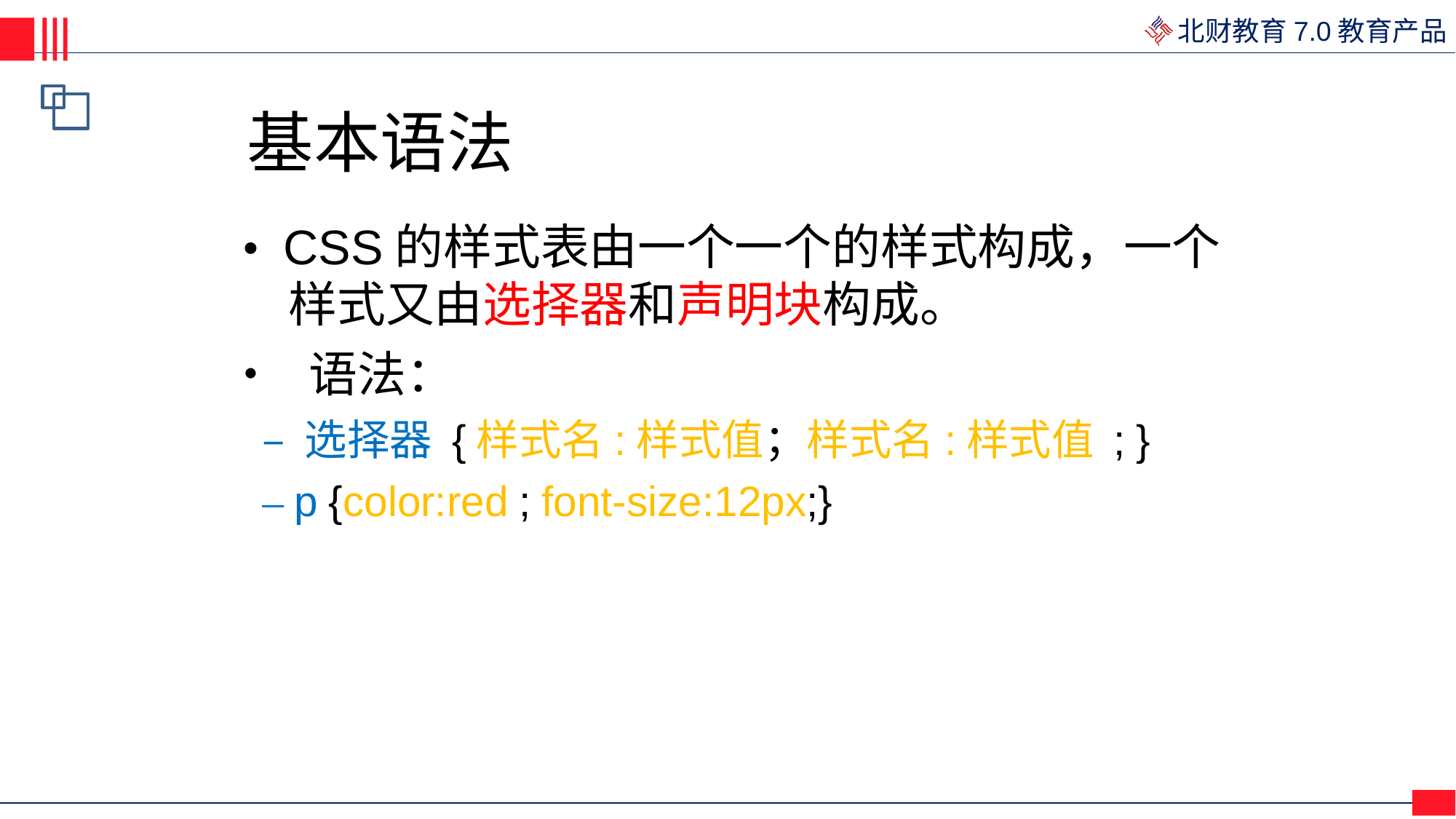

基本语法
•  CSS的样式表由一个一个的样式构成，一个
样式又由选择器和声明块构成。
•  语法：
– 选择器 {样式名:样式值；样式名:样式值 ; }
– p {color:red ; font-size:12px;}